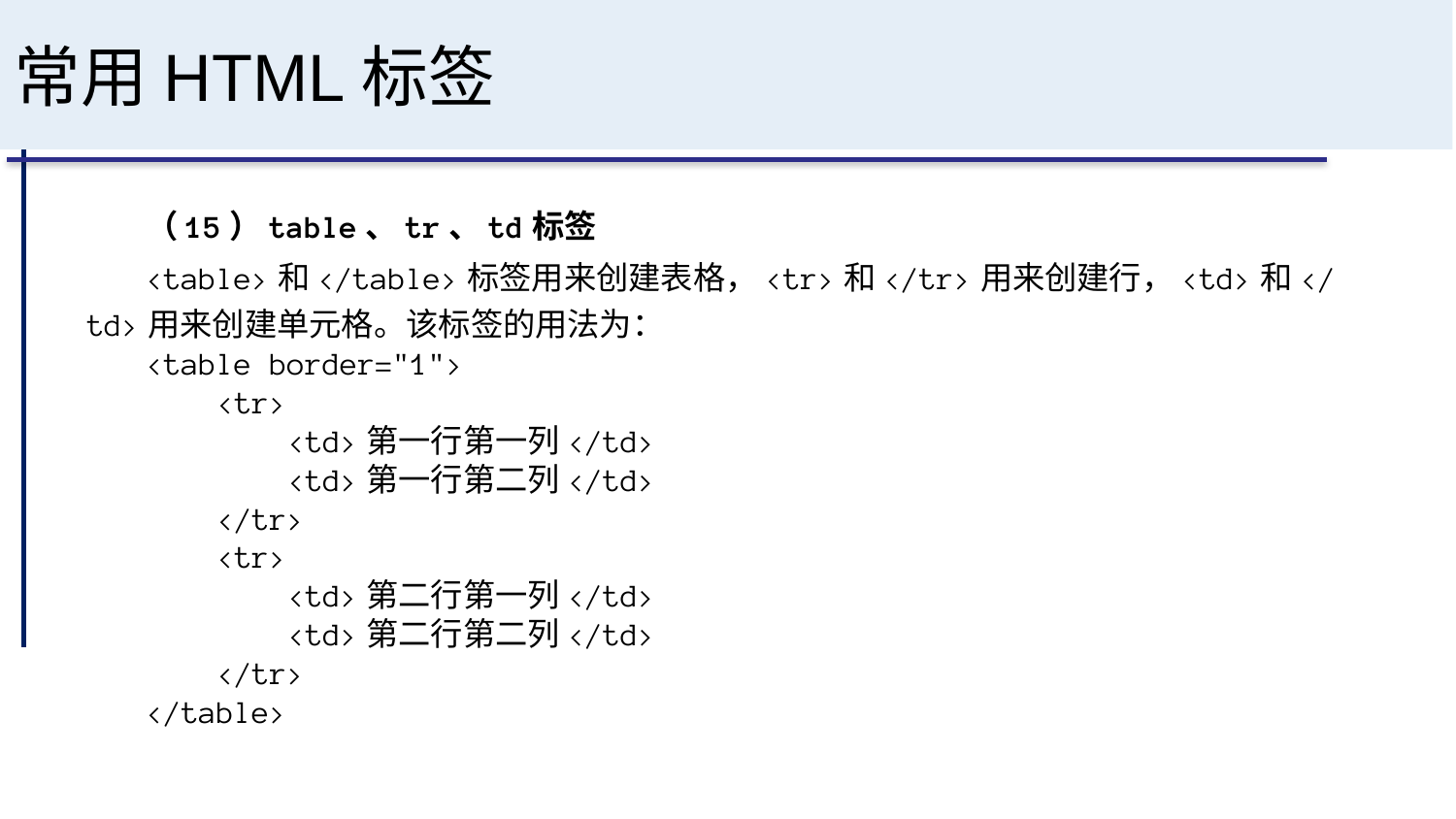

# 常用HTML标签
（15）table、tr、td标签
<table>和</table>标签用来创建表格，<tr>和</tr>用来创建行，<td>和</td>用来创建单元格。该标签的用法为：
<table border="1">
    <tr>
        <td>第一行第一列</td>
        <td>第一行第二列</td>
    </tr>
    <tr>
        <td>第二行第一列</td>
        <td>第二行第二列</td>
    </tr>
</table>